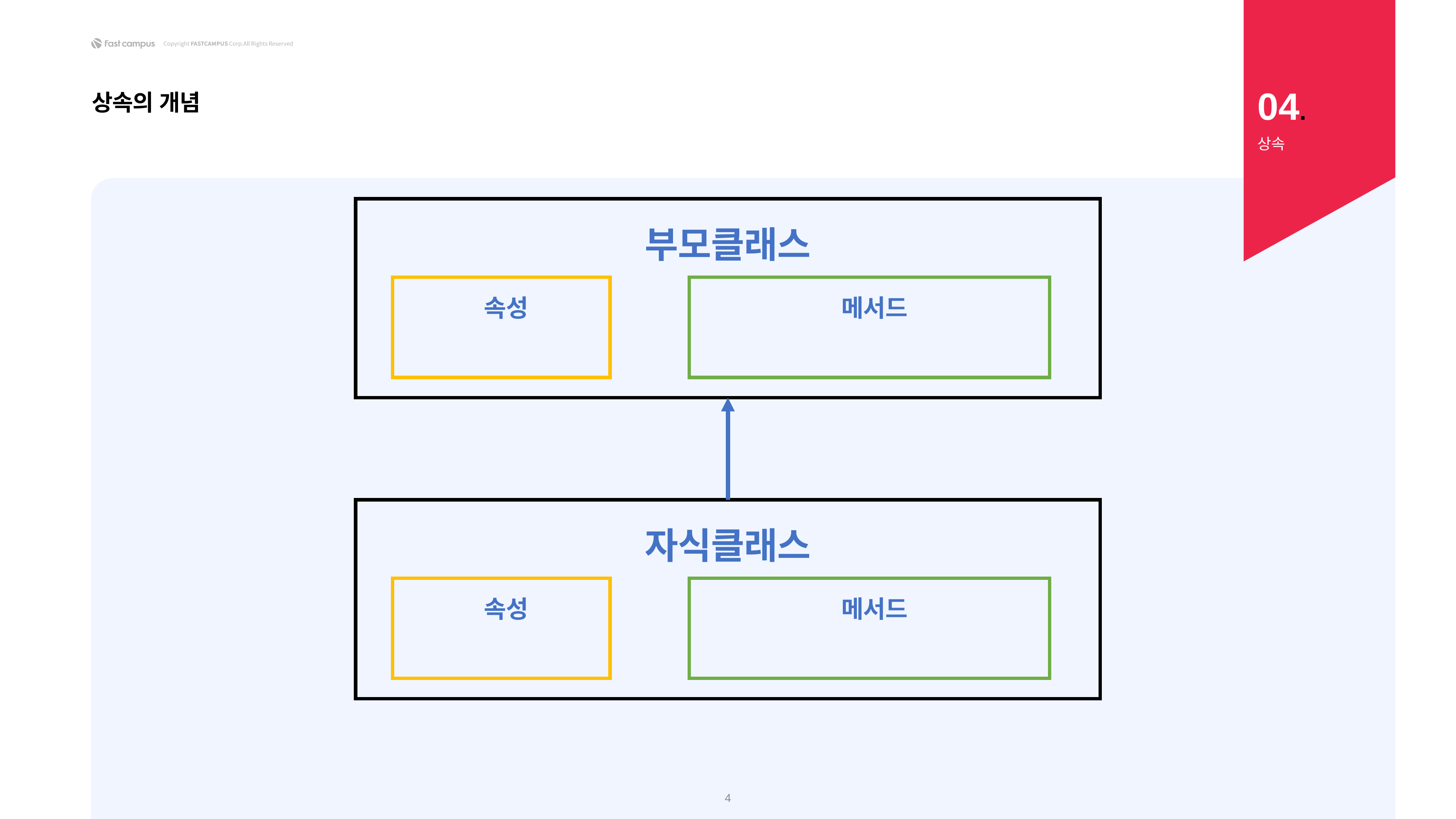

04.
상속의 개념
상속
부모클래스

속성

메서드

자식클래스

속성

메서드

4